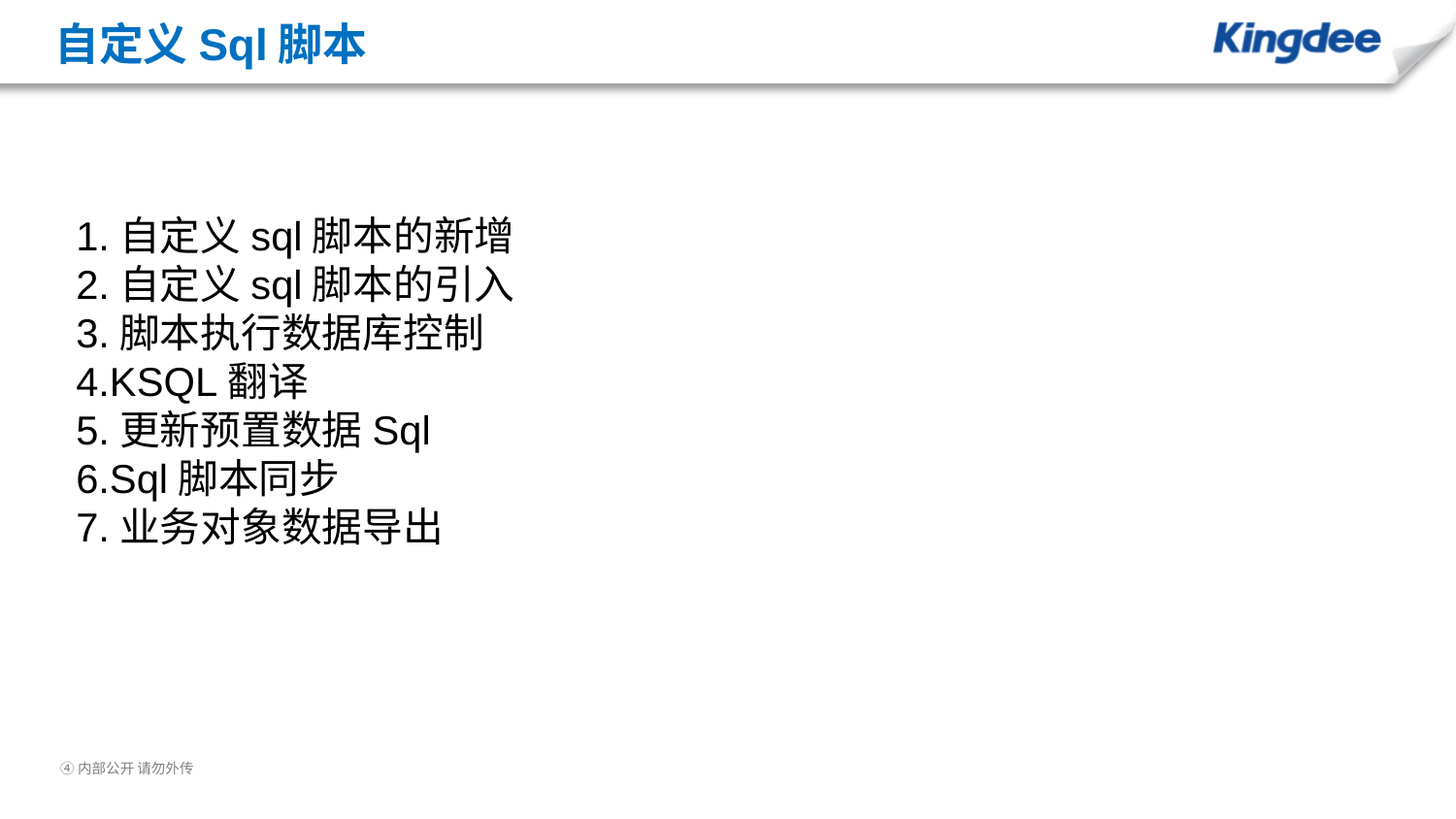

# 自定义Sql脚本
1.自定义sql脚本的新增
2.自定义sql脚本的引入
3.脚本执行数据库控制
4.KSQL翻译
5.更新预置数据Sql
6.Sql脚本同步
7.业务对象数据导出